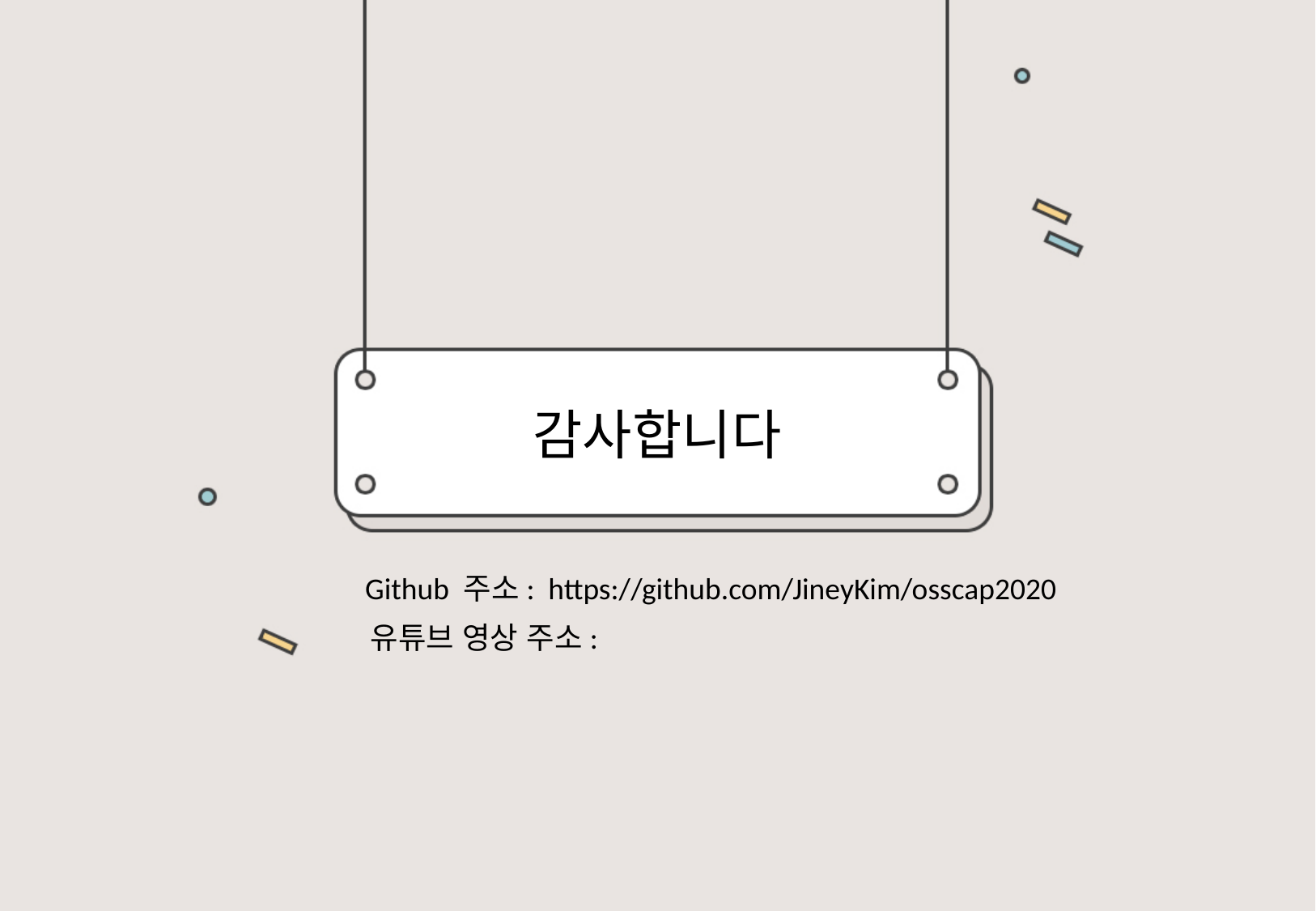

감사합니다
Github 주소:  https://github.com/JineyKim/osscap2020
유튜브 영상 주소: